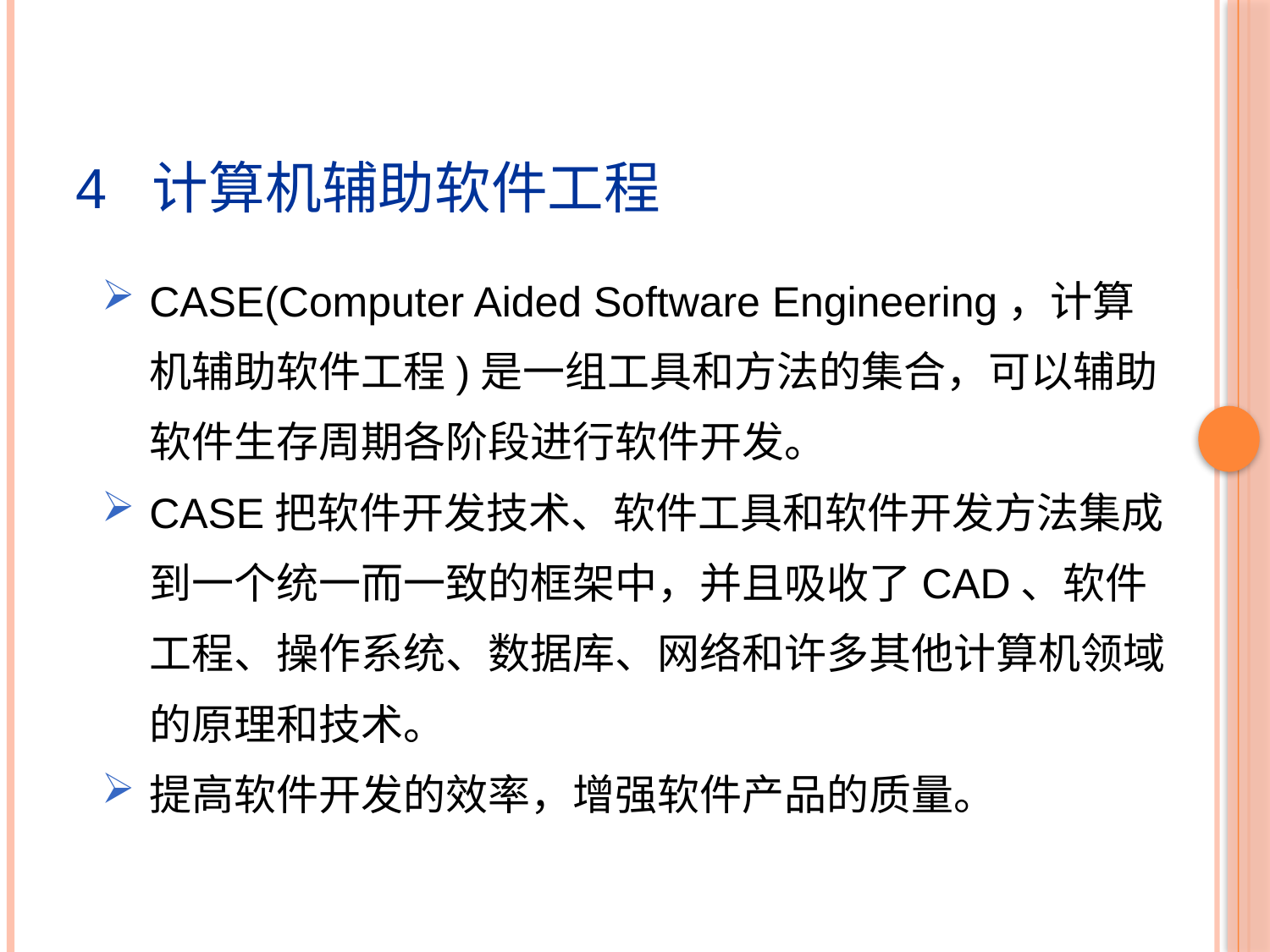

4  计算机辅助软件工程
CASE(Computer Aided Software Engineering，计算机辅助软件工程)是一组工具和方法的集合，可以辅助软件生存周期各阶段进行软件开发。
CASE把软件开发技术、软件工具和软件开发方法集成到一个统一而一致的框架中，并且吸收了CAD、软件工程、操作系统、数据库、网络和许多其他计算机领域的原理和技术。
提高软件开发的效率，增强软件产品的质量。